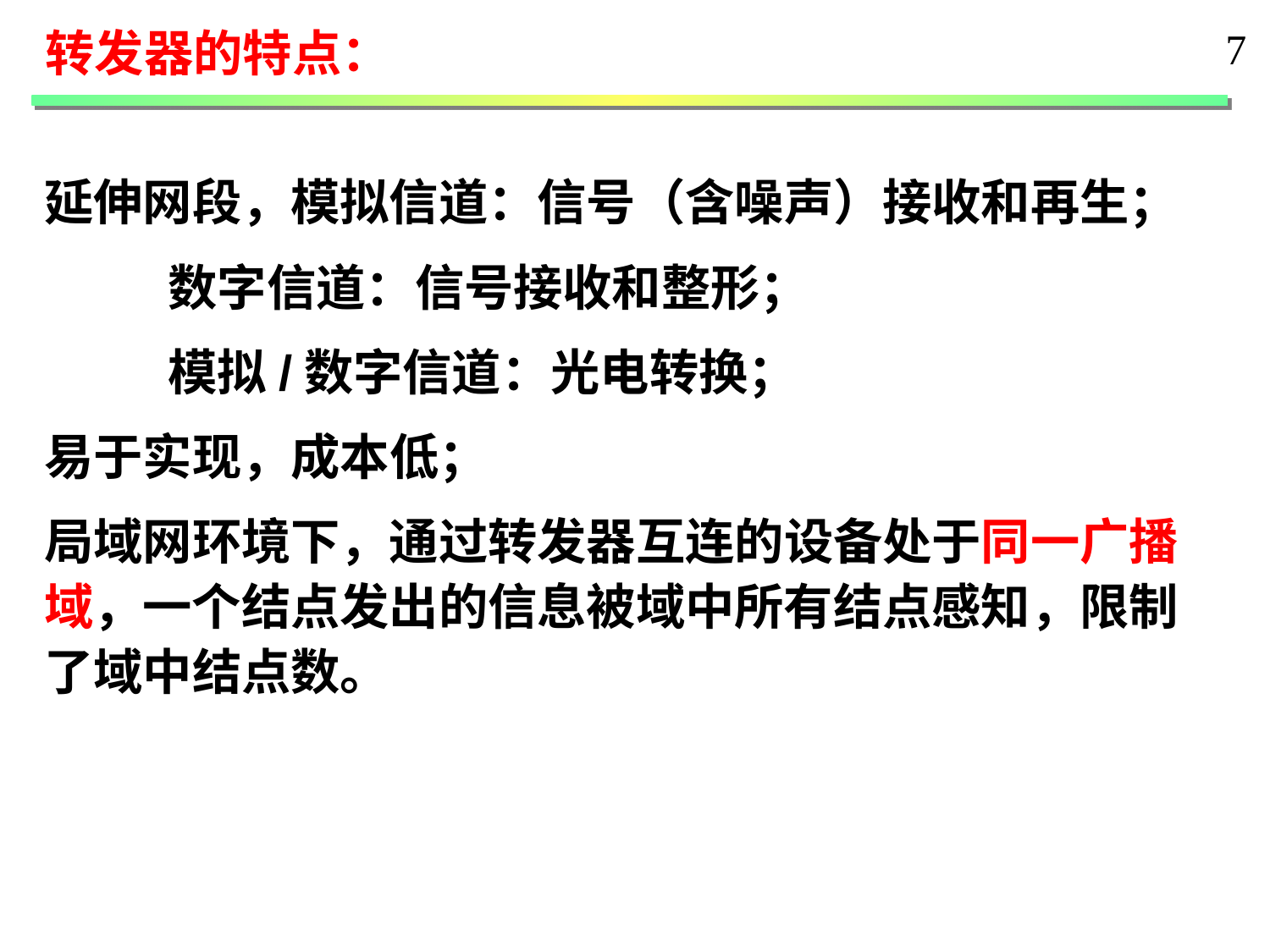

转发器的特点：
7

延伸网段，模拟信道：信号（含噪声）接收和再生；
          数字信道：信号接收和整形；
          模拟/数字信道：光电转换；
易于实现，成本低；
局域网环境下，通过转发器互连的设备处于同一广播域，一个结点发出的信息被域中所有结点感知，限制了域中结点数。